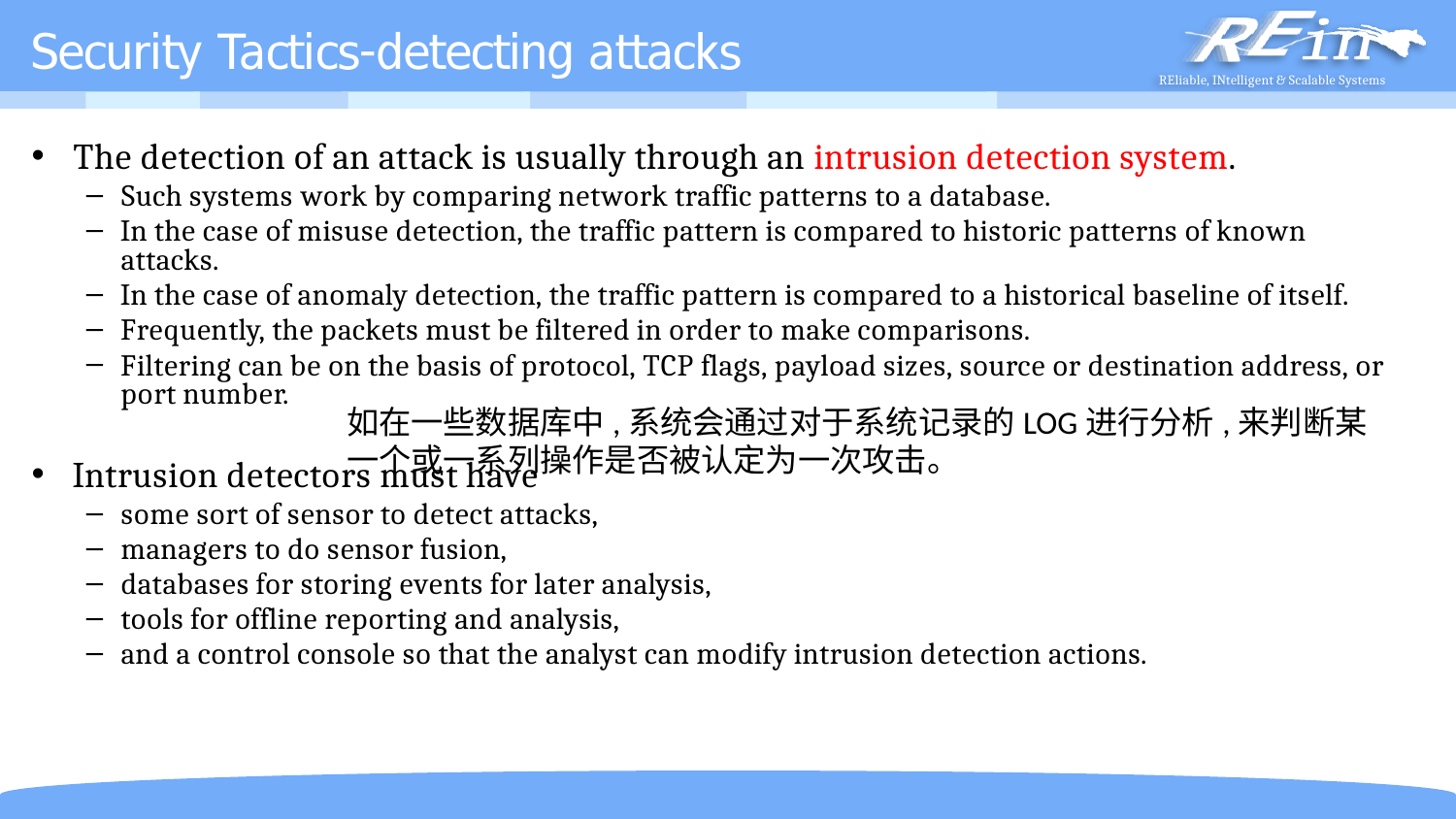

# Security Tactics-detecting attacks
The detection of an attack is usually through an intrusion detection system.
Such systems work by comparing network traffic patterns to a database.
In the case of misuse detection, the traffic pattern is compared to historic patterns of known attacks.
In the case of anomaly detection, the traffic pattern is compared to a historical baseline of itself.
Frequently, the packets must be filtered in order to make comparisons.
Filtering can be on the basis of protocol, TCP flags, payload sizes, source or destination address, or port number.

Intrusion detectors must have
some sort of sensor to detect attacks,
managers to do sensor fusion,
databases for storing events for later analysis,
tools for offline reporting and analysis,
and a control console so that the analyst can modify intrusion detection actions.
如在一些数据库中,系统会通过对于系统记录的LOG进行分析,来判断某一个或一系列操作是否被认定为一次攻击。
45